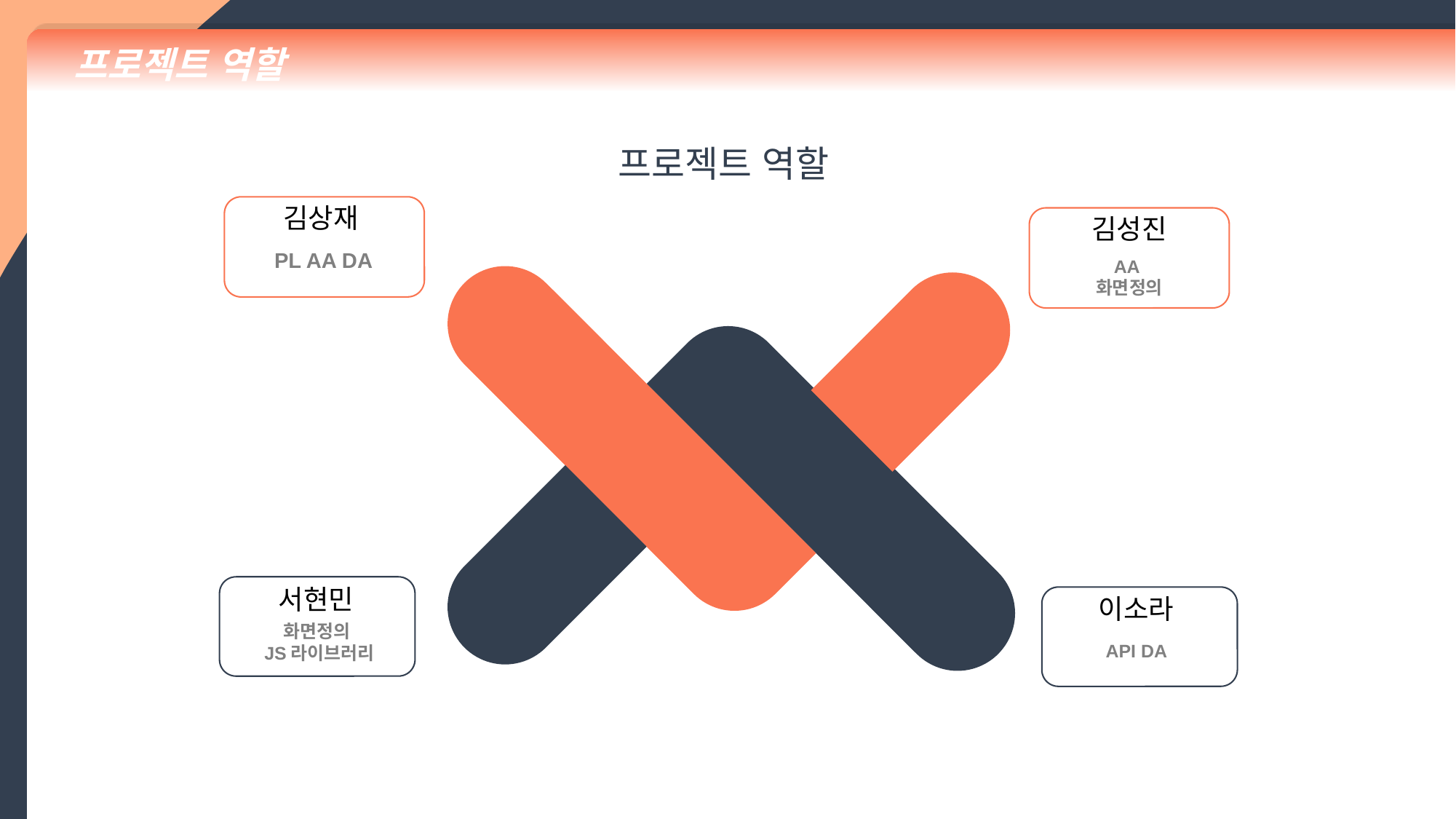

프로젝트 역할
프로젝트 역할

김상재

김성진

PL AA DA
AA
화면정의

서현민
이소라

화면정의
JS라이브러리
API DA